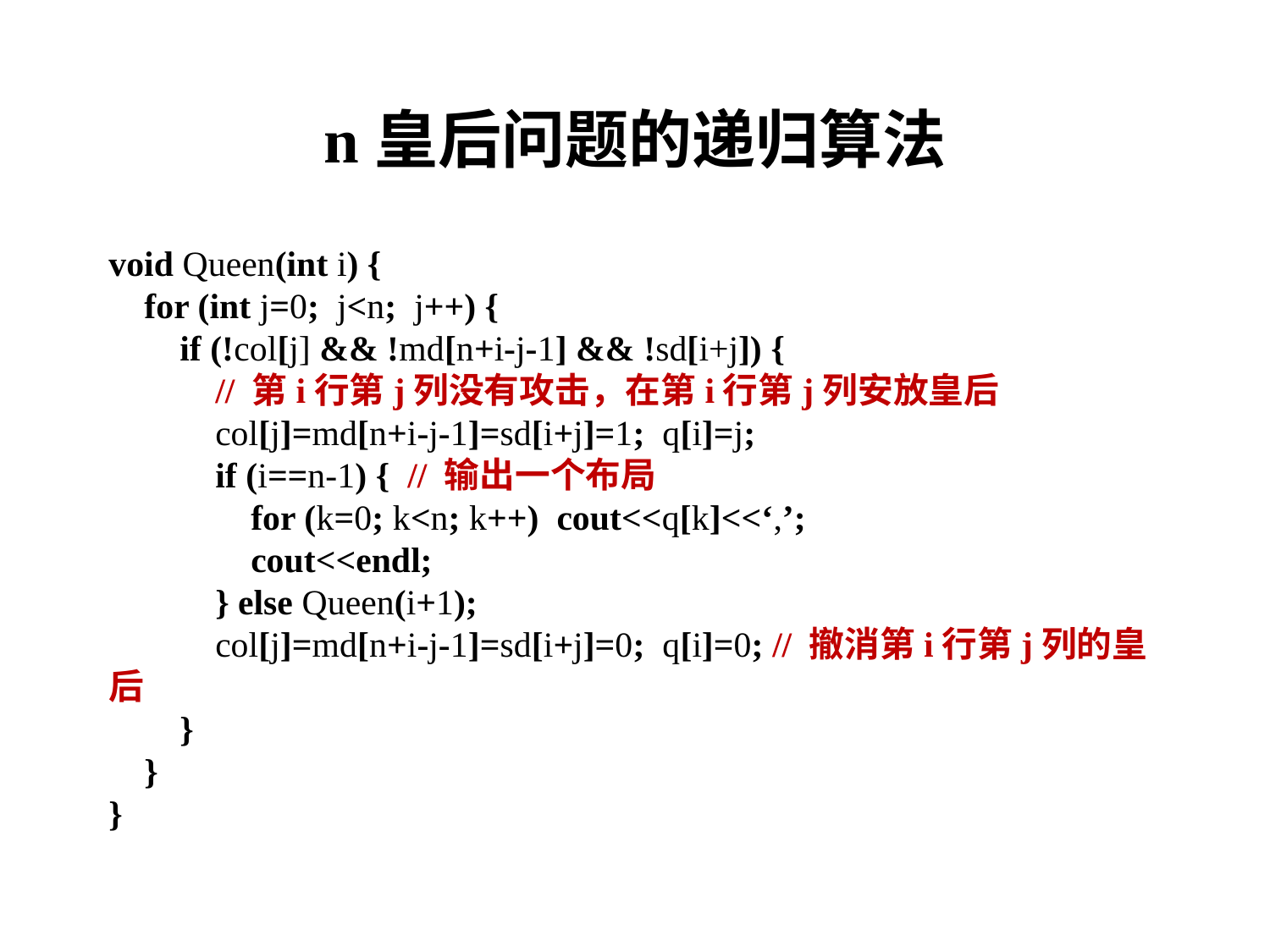

# n皇后问题的递归算法
void Queen(int i) {
    for (int j=0;  j<n;  j++) {
        if (!col[j] && !md[n+i-j-1] && !sd[i+j]) {
            // 第i行第j列没有攻击，在第i行第j列安放皇后
            col[j]=md[n+i-j-1]=sd[i+j]=1;  q[i]=j;
            if (i==n-1) {  // 输出一个布局
                for (k=0; k<n; k++)  cout<<q[k]<<‘,’;
                cout<<endl;
            } else Queen(i+1);
            col[j]=md[n+i-j-1]=sd[i+j]=0;  q[i]=0; // 撤消第i行第j列的皇后
        }
    }
}